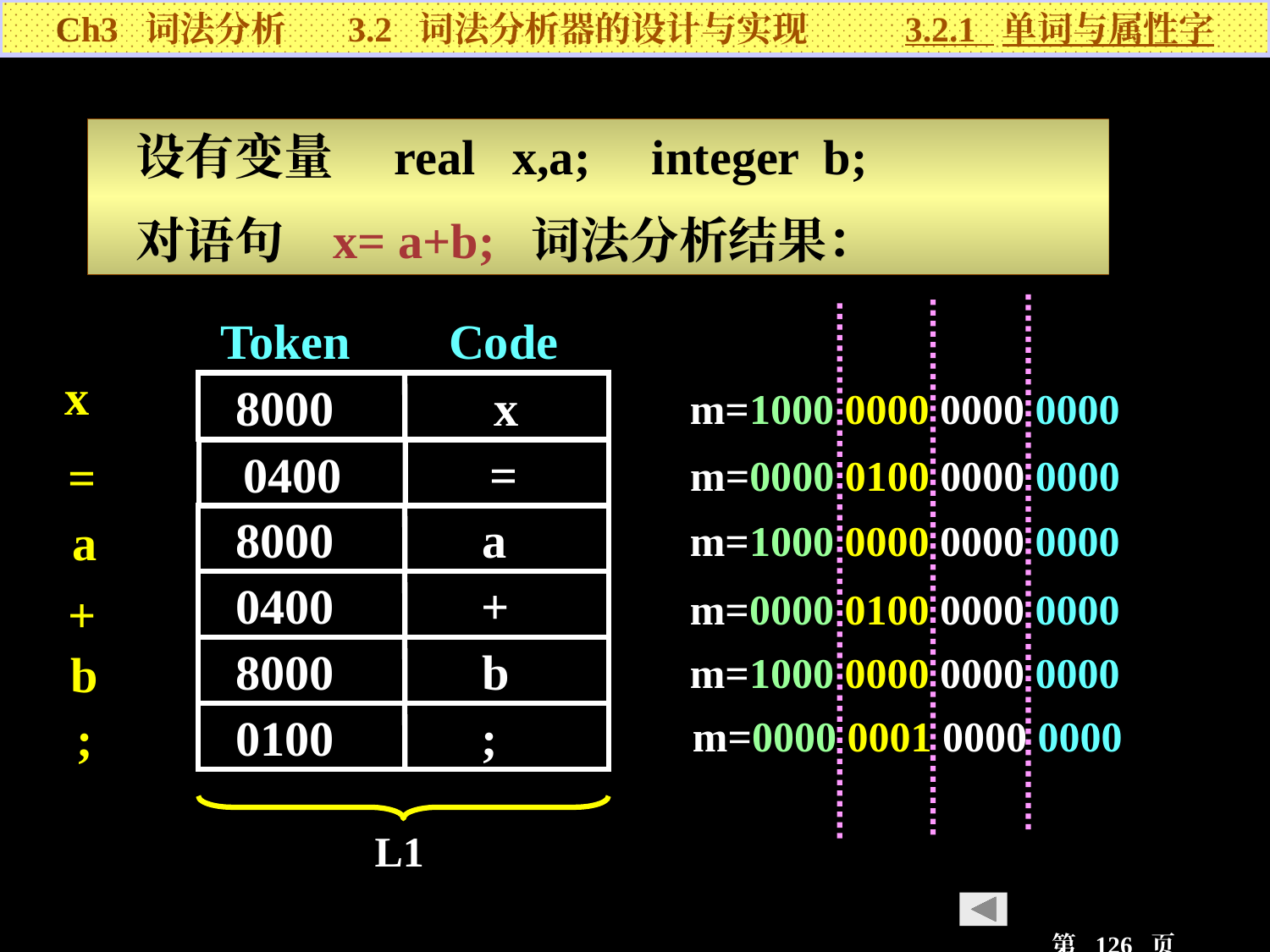

Ch3  词法分析      3.2  词法分析器的设计与实现          3.2.1  单词与属性字
  设有变量    real   x,a;     integer  b;
  对语句   x= a+b;  词法分析结果：

  Token        Code
x
  8000             x

m=1000 0000 0000 0000

=
   0400            =

m=0000 0100 0000 0000
a
  8000            a

m=1000 0000 0000 0000
  0400            +

m=0000 0100 0000 0000
+
b
  8000            b

m=1000 0000 0000 0000
;
  0100            ;

m=0000 0001 0000 0000

L1